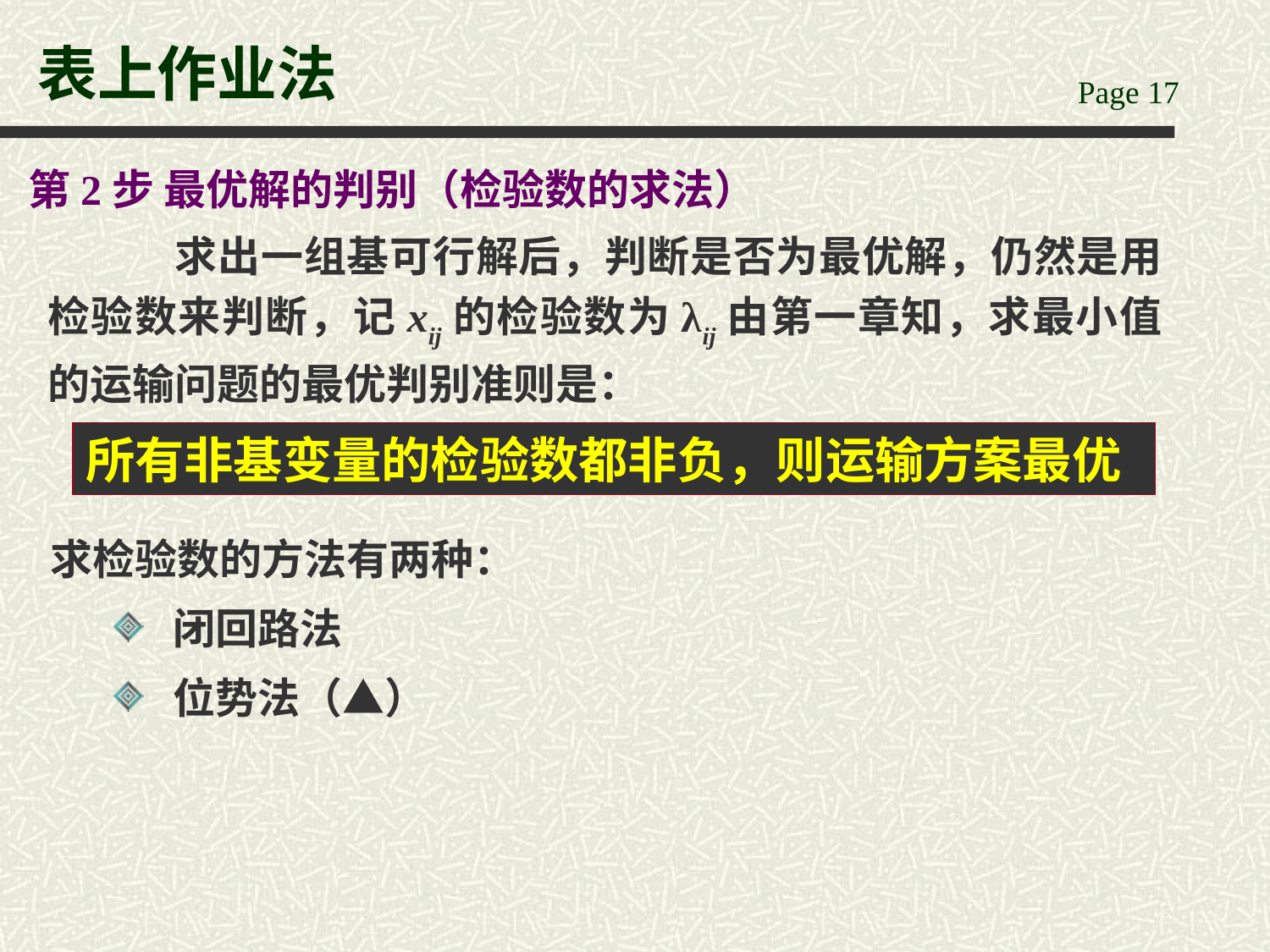

# 表上作业法
第2步 最优解的判别（检验数的求法）
	求出一组基可行解后，判断是否为最优解，仍然是用检验数来判断，记xij的检验数为λij由第一章知，求最小值的运输问题的最优判别准则是：
所有非基变量的检验数都非负，则运输方案最优
求检验数的方法有两种：
  闭回路法
  位势法（▲）